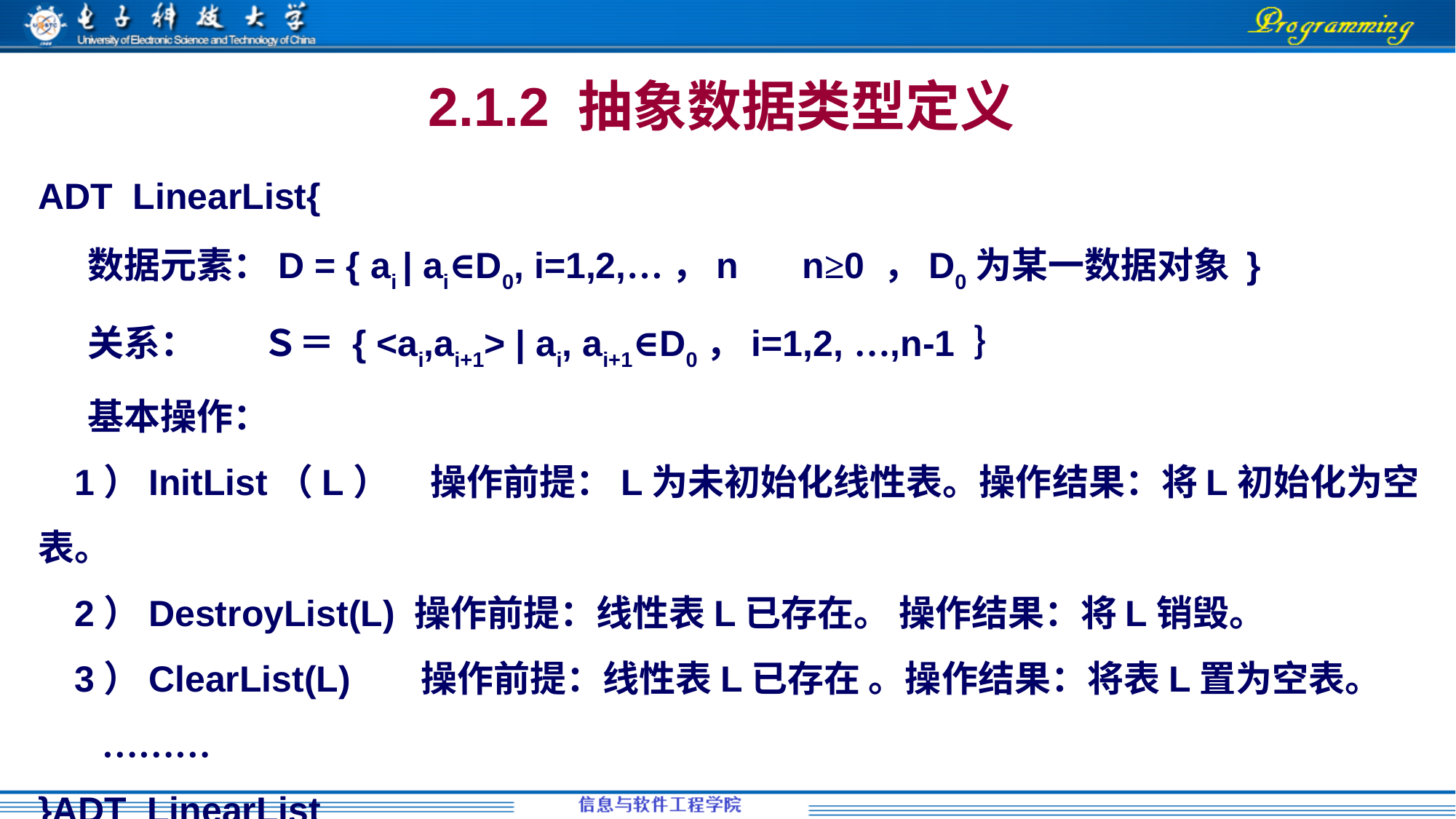

# 2.1.2 抽象数据类型定义
ADT  LinearList{
     数据元素：D = { ai | ai∈D0, i=1,2,…，n 	n≥0 ，D0为某一数据对象 }
     关系：        Ｓ＝ { <ai,ai+1> | ai, ai+1∈D0，i=1,2, …,n-1 ｝
     基本操作：
    1）InitList（L）     操作前提：L为未初始化线性表。操作结果：将L初始化为空表。
    2）DestroyList(L) 操作前提：线性表L已存在。 操作结果：将L销毁。
    3）ClearList(L)      操作前提：线性表L已存在 。操作结果：将表L置为空表。
       ………
}ADT  LinearList